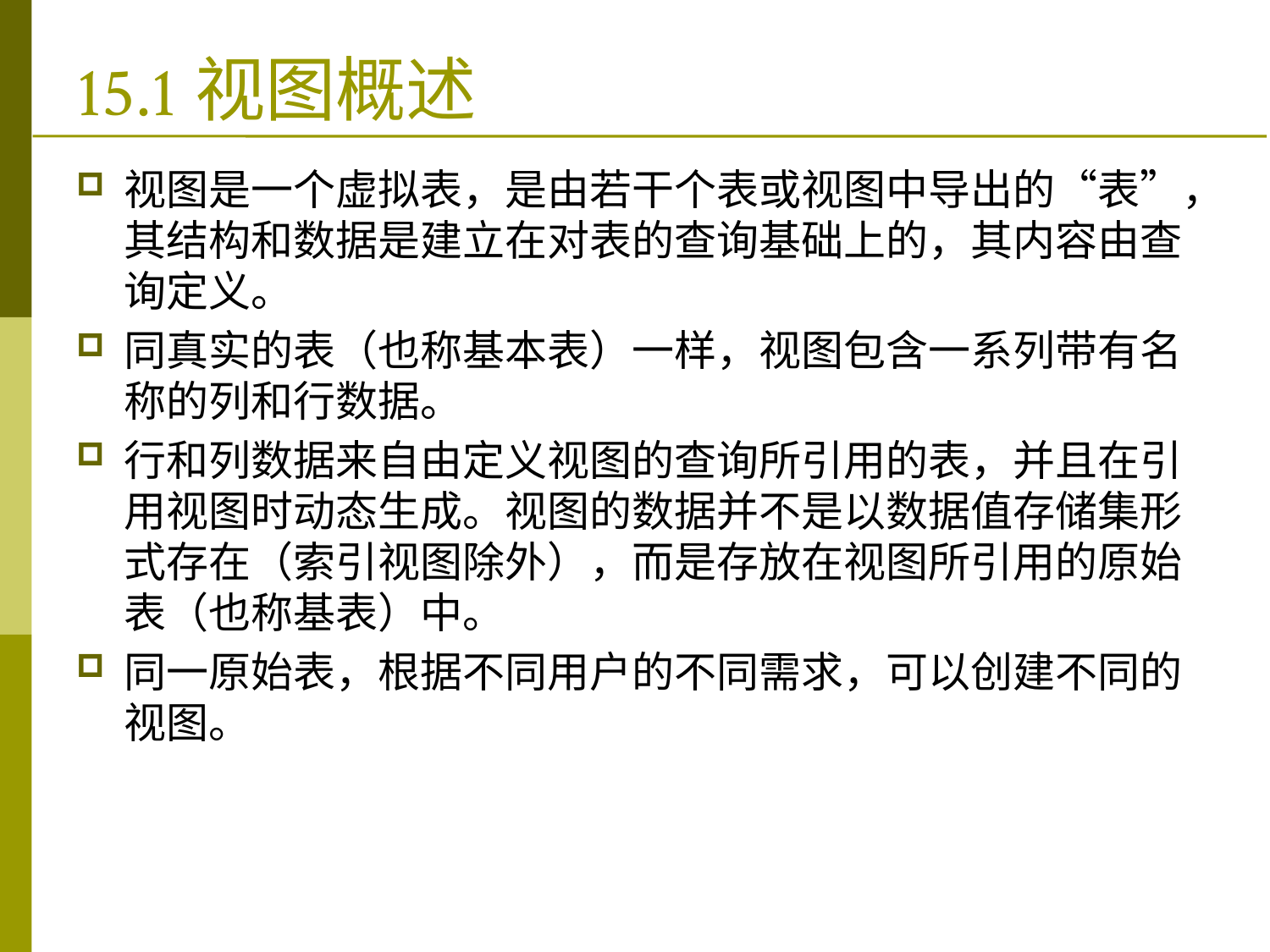

# 15.1视图概述
视图是一个虚拟表，是由若干个表或视图中导出的“表”，其结构和数据是建立在对表的查询基础上的，其内容由查询定义。
同真实的表（也称基本表）一样，视图包含一系列带有名称的列和行数据。
行和列数据来自由定义视图的查询所引用的表，并且在引用视图时动态生成。视图的数据并不是以数据值存储集形式存在（索引视图除外），而是存放在视图所引用的原始表（也称基表）中。
同一原始表，根据不同用户的不同需求，可以创建不同的视图。